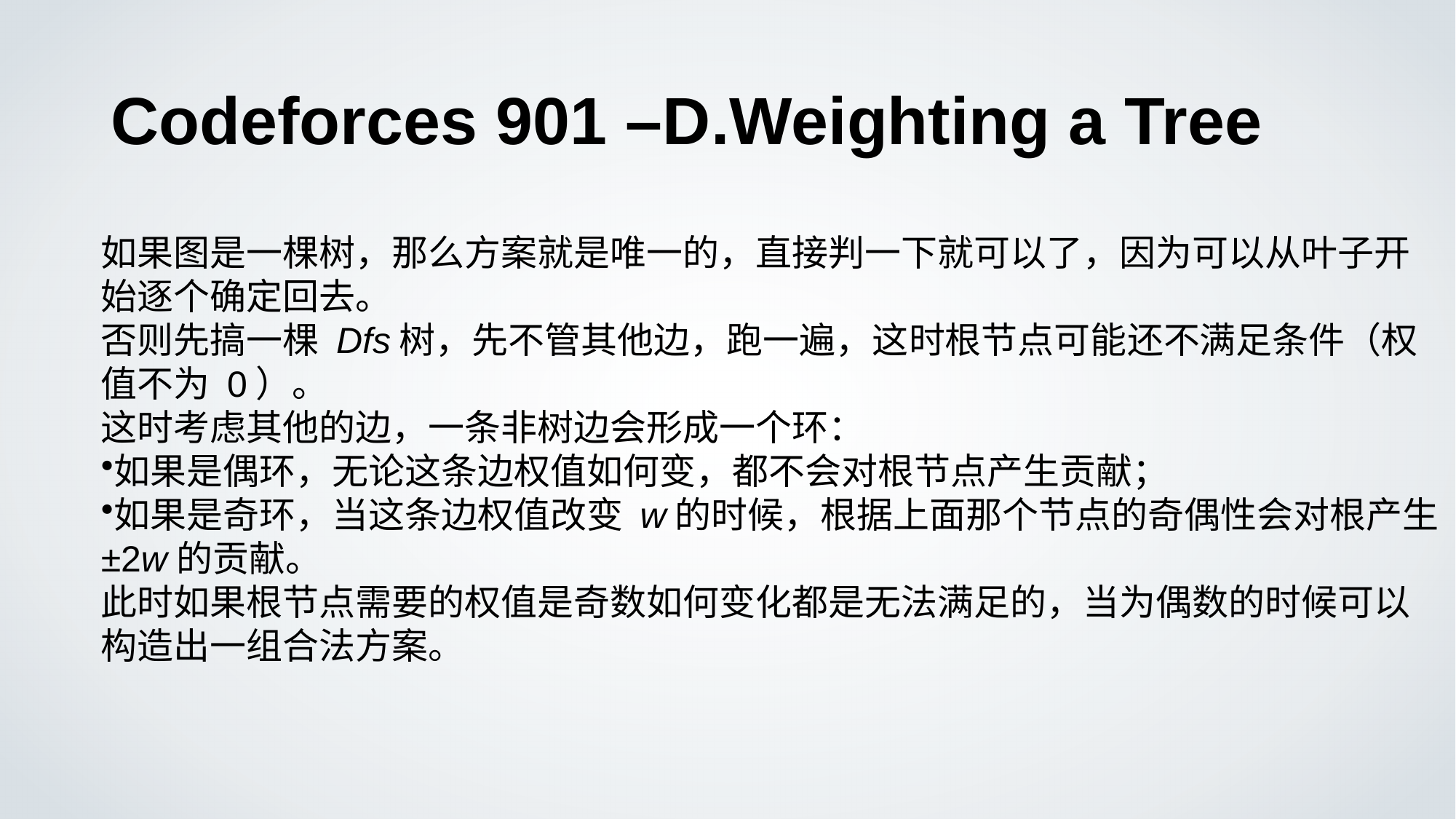

# Codeforces 901 –D.Weighting a Tree
如果图是一棵树，那么方案就是唯一的，直接判一下就可以了，因为可以从叶子开始逐个确定回去。
否则先搞一棵 Dfs树，先不管其他边，跑一遍，这时根节点可能还不满足条件（权值不为 0）。
这时考虑其他的边，一条非树边会形成一个环：
如果是偶环，无论这条边权值如何变，都不会对根节点产生贡献；
如果是奇环，当这条边权值改变 w的时候，根据上面那个节点的奇偶性会对根产生 ±2w的贡献。
此时如果根节点需要的权值是奇数如何变化都是无法满足的，当为偶数的时候可以构造出一组合法方案。